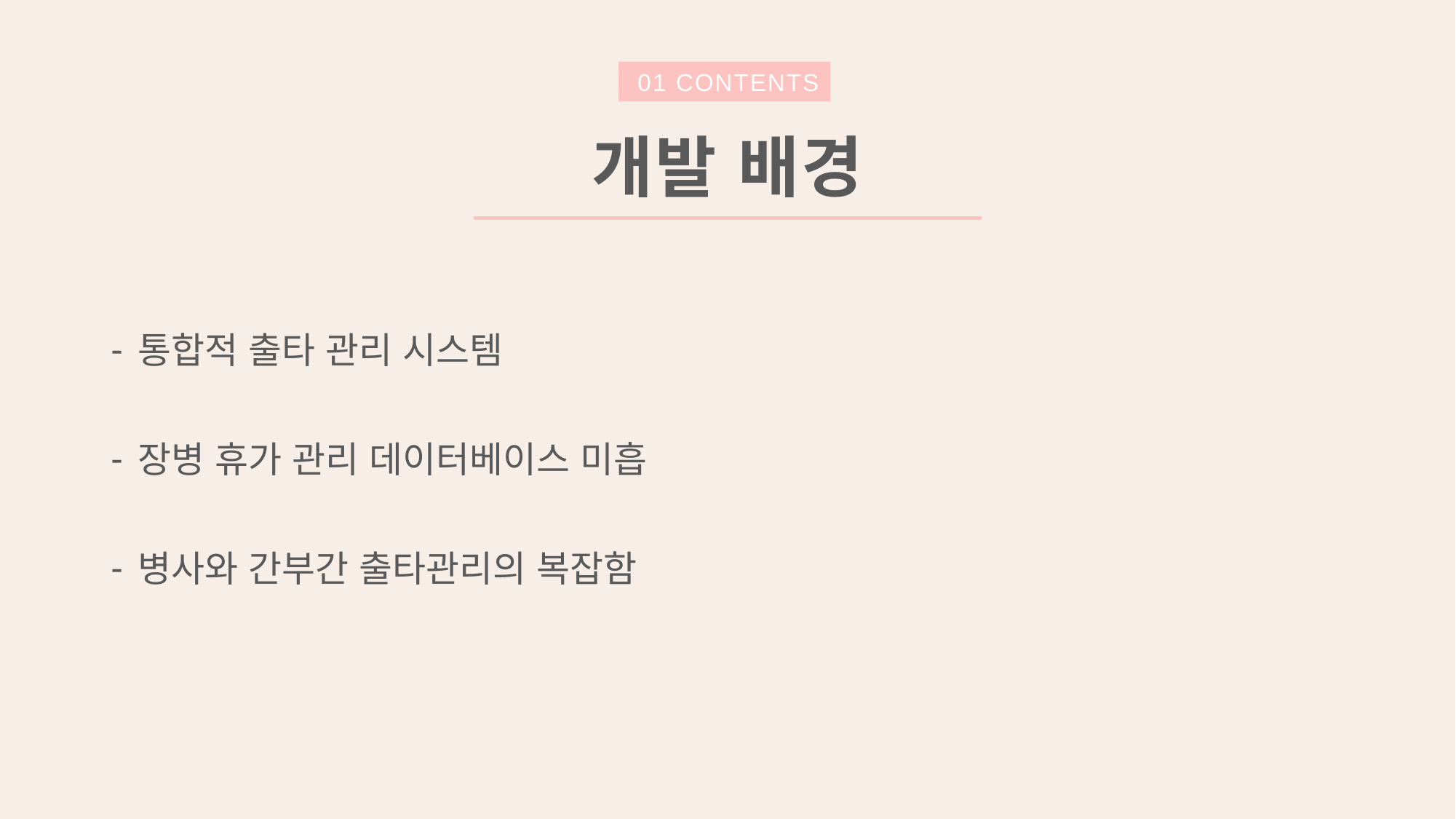

01 CONTENTS
개발 배경

통합적 출타 관리 시스템

장병 휴가 관리 데이터베이스 미흡

병사와 간부간 출타관리의 복잡함